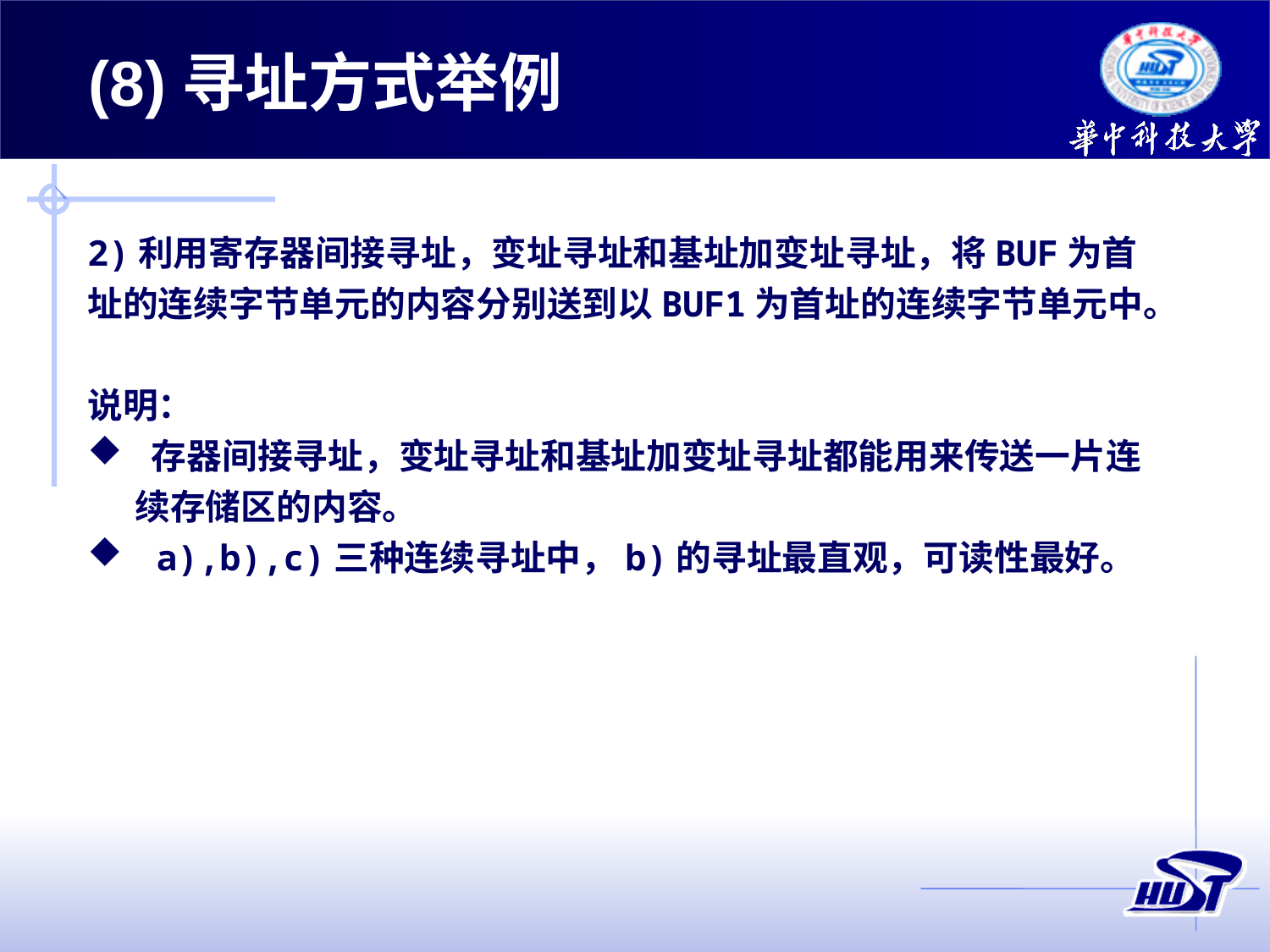

(8)寻址方式举例
2)利用寄存器间接寻址，变址寻址和基址加变址寻址，将BUF为首址的连续字节单元的内容分别送到以BUF1为首址的连续字节单元中。

说明：
 存器间接寻址，变址寻址和基址加变址寻址都能用来传送一片连续存储区的内容。
 a),b),c)三种连续寻址中，b)的寻址最直观，可读性最好。